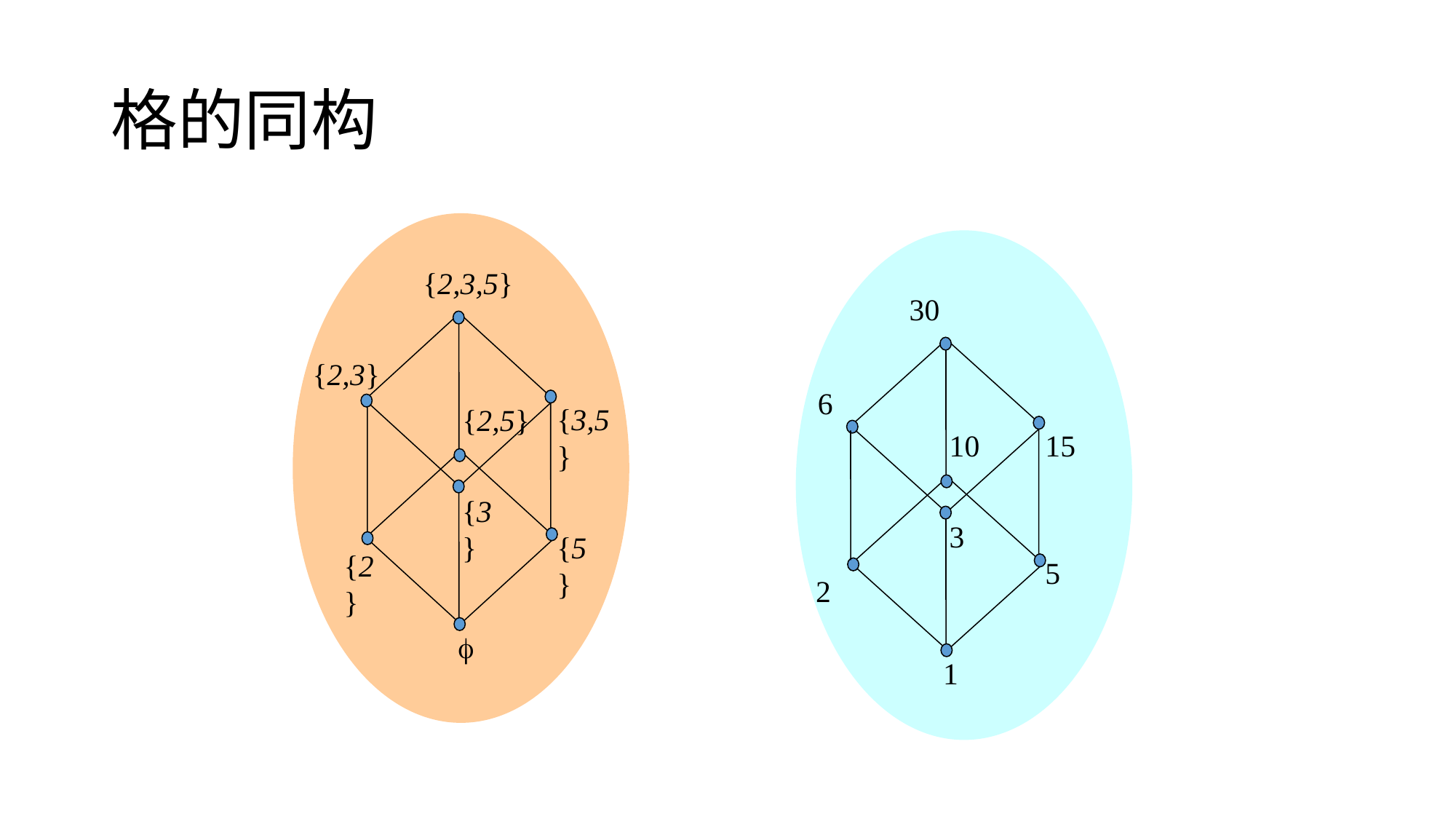

# 格的同构

{2,3,5}
30

{2,3}
6
{2,5}
{3,5}

10
15

{3}

3

{5}
{2}
5
2
φ
1